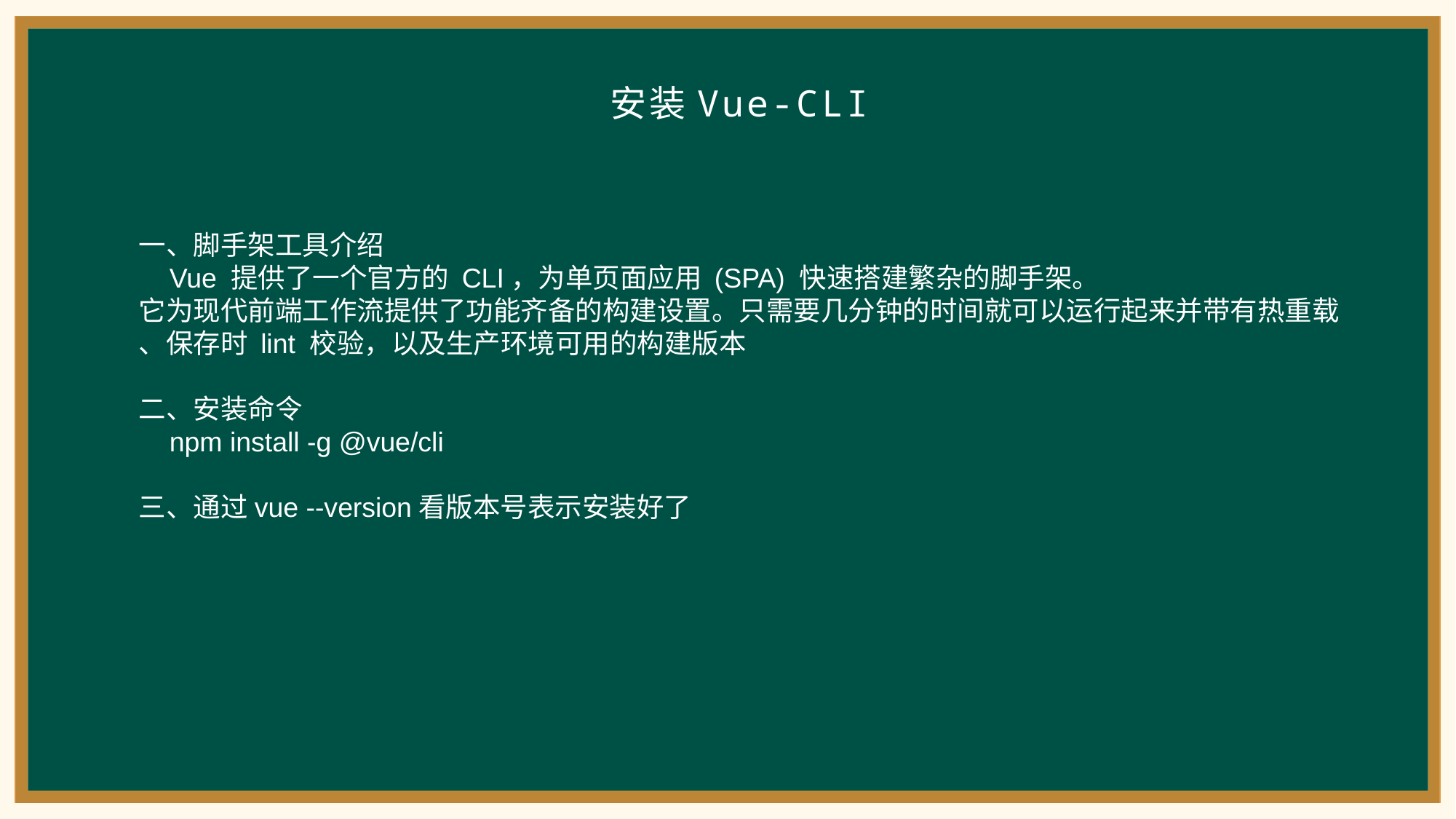

安装Vue-CLI
一、脚手架工具介绍
    Vue 提供了一个官方的 CLI，为单页面应用 (SPA) 快速搭建繁杂的脚手架。
它为现代前端工作流提供了功能齐备的构建设置。只需要几分钟的时间就可以运行起来并带有热重载
、保存时 lint 校验，以及生产环境可用的构建版本

二、安装命令
    npm install -g @vue/cli

三、通过vue --version看版本号表示安装好了